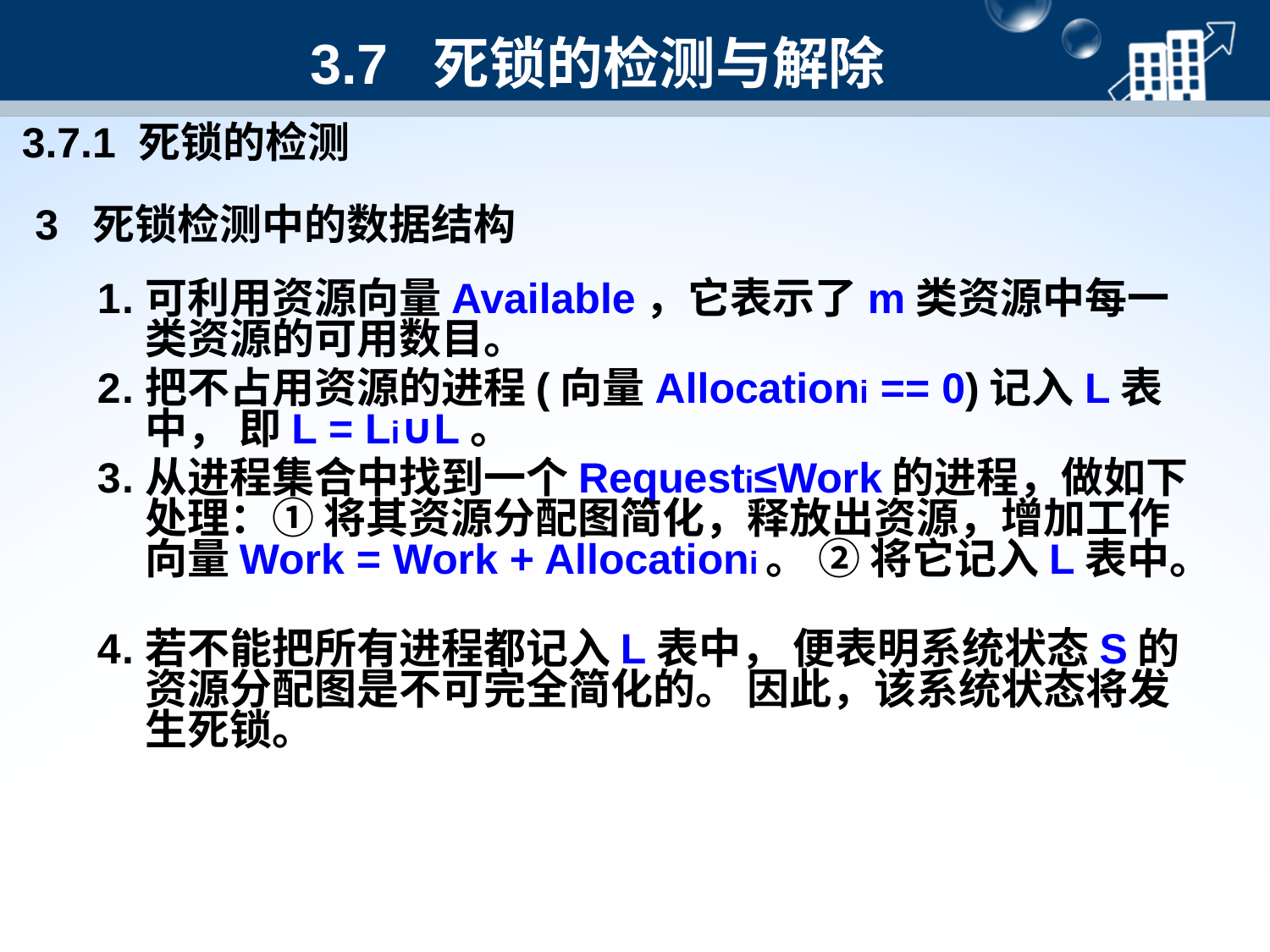

3.7  死锁的检测与解除
3.7.1 死锁的检测
3  死锁检测中的数据结构
可利用资源向量Available，它表示了m类资源中每一类资源的可用数目。
把不占用资源的进程(向量Allocationi == 0)记入L表中， 即L = Li∪L。
从进程集合中找到一个Requesti≤Work的进程，做如下处理：① 将其资源分配图简化，释放出资源，增加工作向量Work = Work + Allocationi。 ② 将它记入L表中。
若不能把所有进程都记入L表中， 便表明系统状态S的资源分配图是不可完全简化的。 因此，该系统状态将发生死锁。